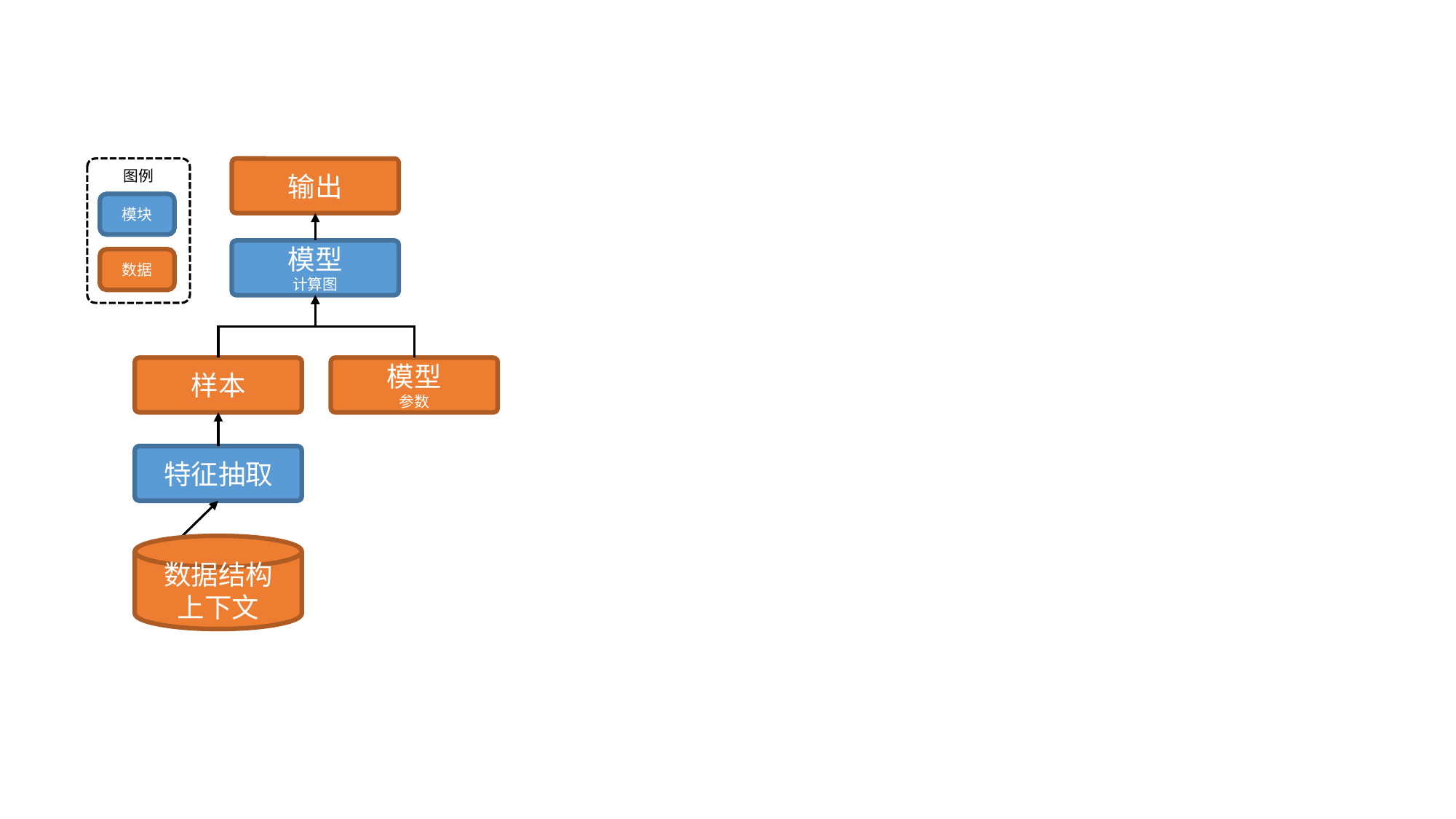

图例
输出
模块
模型
计算图
数据
样本
模型
参数
特征抽取
数据结构
上下文